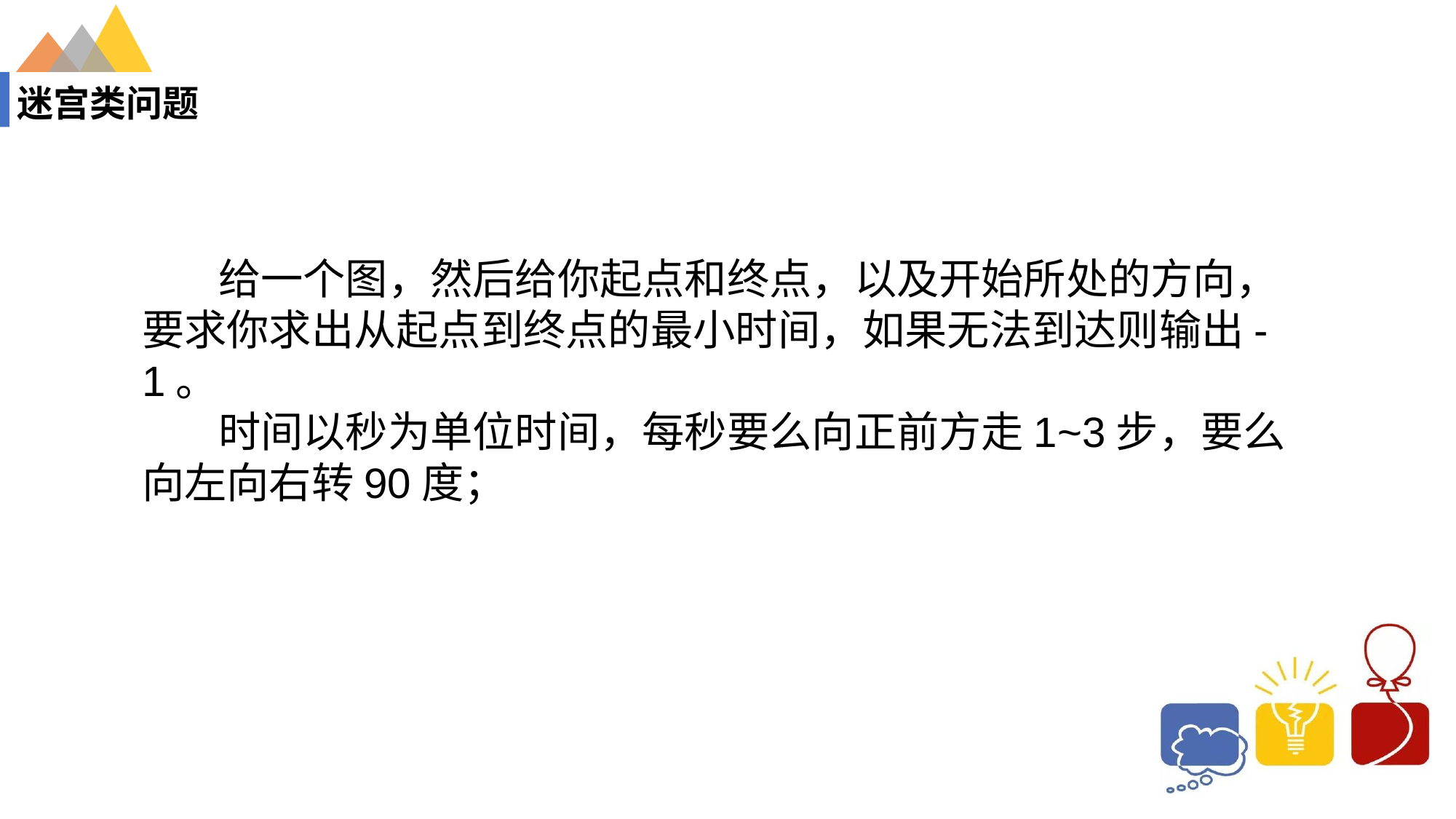

# 迷宫类问题
       给一个图，然后给你起点和终点，以及开始所处的方向，要求你求出从起点到终点的最小时间，如果无法到达则输出-1。
       时间以秒为单位时间，每秒要么向正前方走1~3步，要么向左向右转90度；